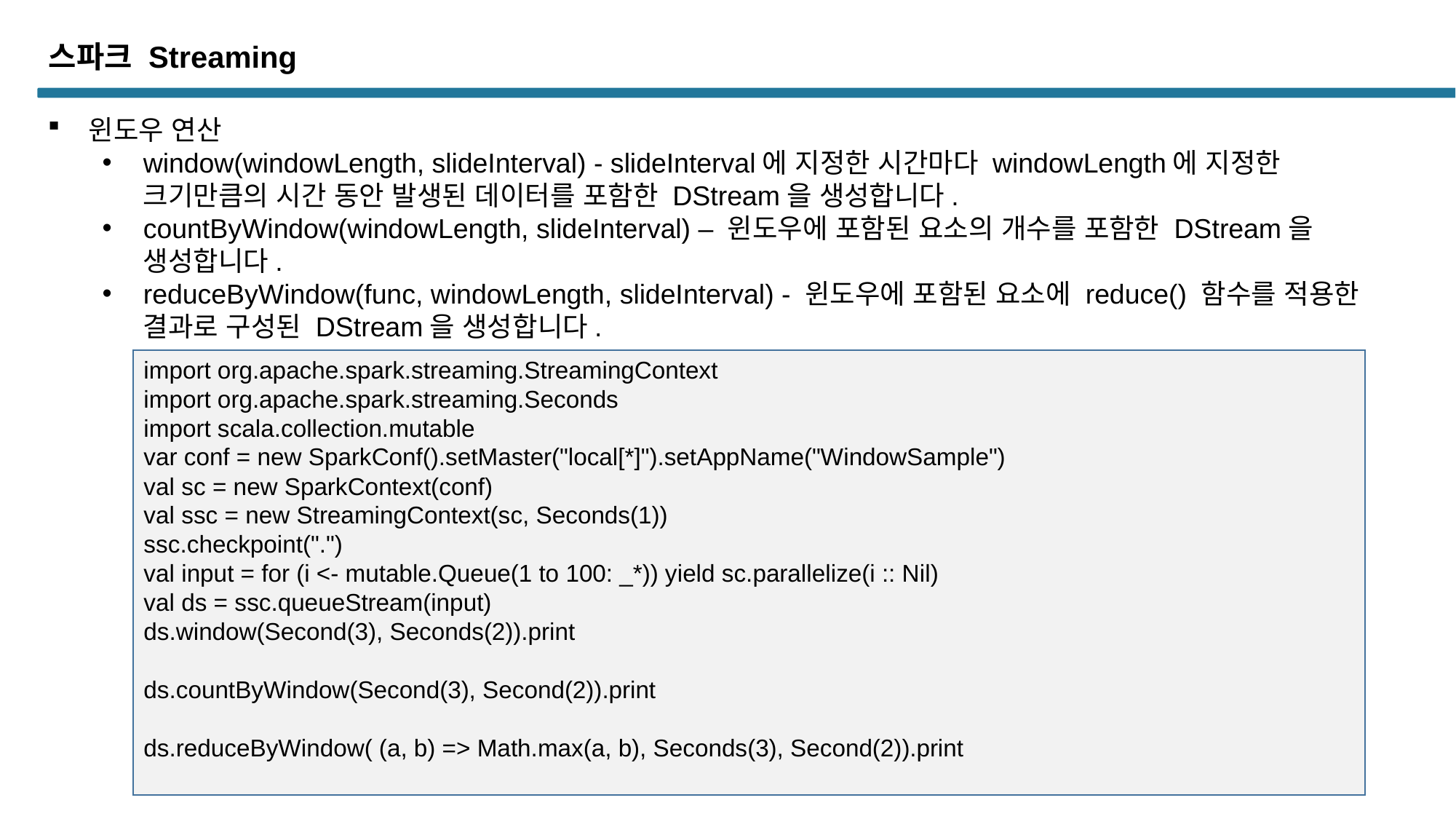

스파크 Streaming
윈도우 연산
window(windowLength, slideInterval) - slideInterval에 지정한 시간마다 windowLength에 지정한 크기만큼의 시간 동안 발생된 데이터를 포함한 DStream을 생성합니다.
countByWindow(windowLength, slideInterval) – 윈도우에 포함된 요소의 개수를 포함한 DStream을 생성합니다.
reduceByWindow(func, windowLength, slideInterval) - 윈도우에 포함된 요소에 reduce() 함수를 적용한 결과로 구성된 DStream을 생성합니다.
import org.apache.spark.streaming.StreamingContext
import org.apache.spark.streaming.Seconds
import scala.collection.mutable
var conf = new SparkConf().setMaster("local[*]").setAppName("WindowSample")
val sc = new SparkContext(conf)
val ssc = new StreamingContext(sc, Seconds(1))
ssc.checkpoint(".")
val input = for (i <- mutable.Queue(1 to 100: _*)) yield sc.parallelize(i :: Nil)
val ds = ssc.queueStream(input)
ds.window(Second(3), Seconds(2)).print

ds.countByWindow(Second(3), Second(2)).print

ds.reduceByWindow( (a, b) => Math.max(a, b), Seconds(3), Second(2)).print